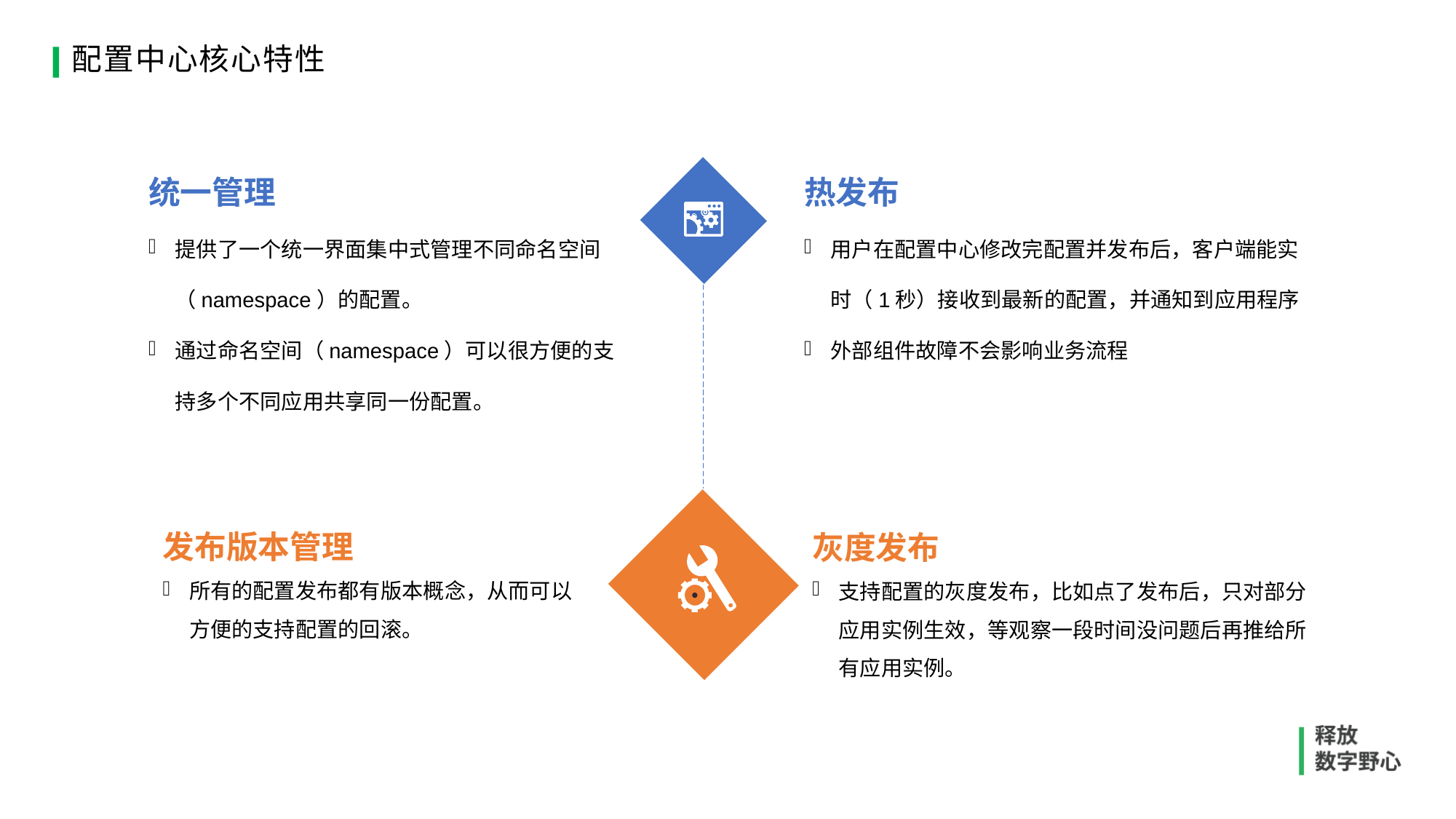

# 配置中心核心特性
热发布
用户在配置中心修改完配置并发布后，客户端能实时（1秒）接收到最新的配置，并通知到应用程序
外部组件故障不会影响业务流程
统一管理
提供了一个统一界面集中式管理不同命名空间（namespace）的配置。
通过命名空间（namespace）可以很方便的支持多个不同应用共享同一份配置。

发布版本管理
所有的配置发布都有版本概念，从而可以方便的支持配置的回滚。
灰度发布
支持配置的灰度发布，比如点了发布后，只对部分应用实例生效，等观察一段时间没问题后再推给所有应用实例。
外部组件故障不会影响业务流程